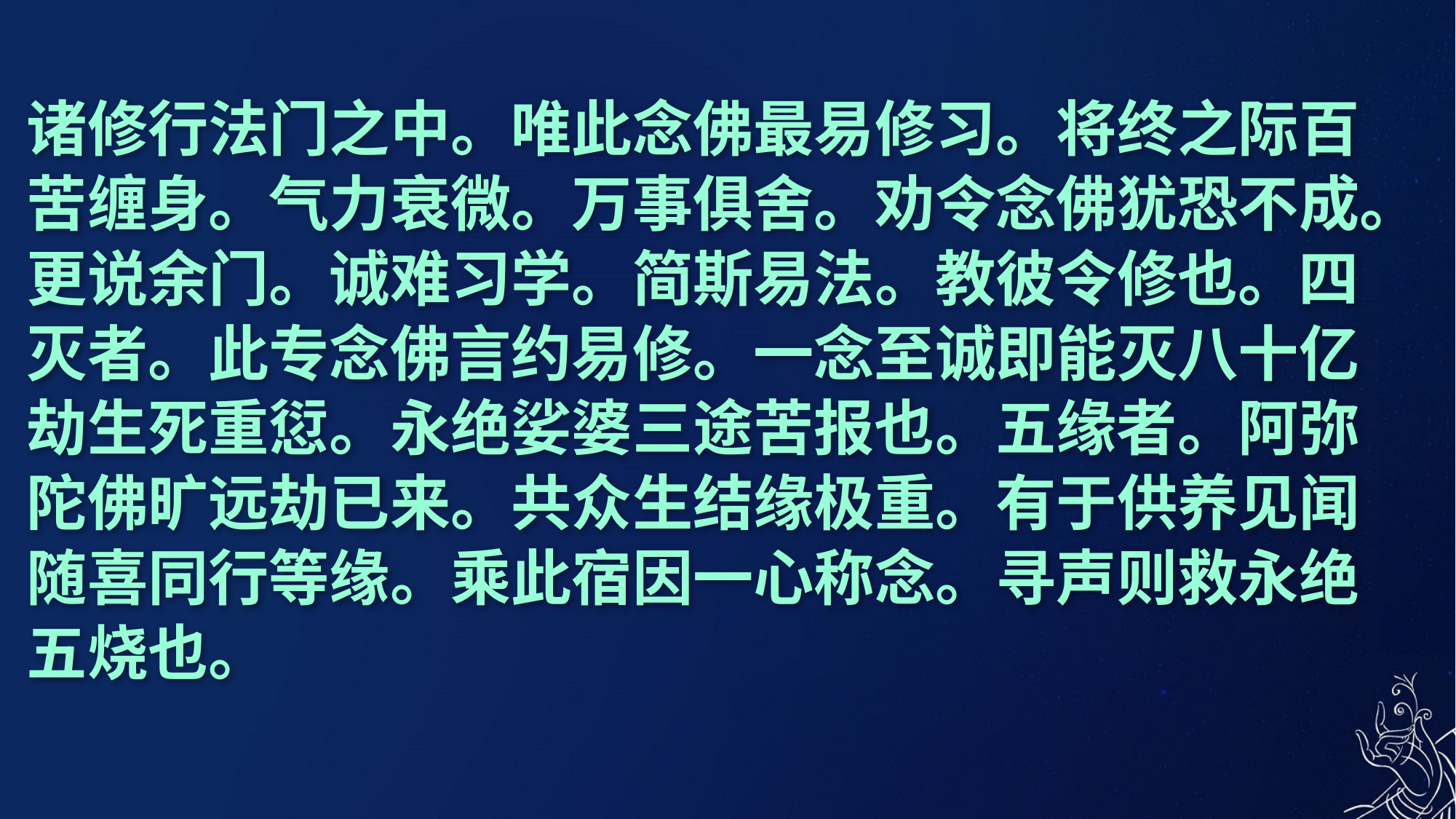

诸修行法门之中。唯此念佛最易修习。将终之际百苦缠身。气力衰微。万事俱舍。劝令念佛犹恐不成。更说余门。诚难习学。简斯易法。教彼令修也。四灭者。此专念佛言约易修。一念至诚即能灭八十亿劫生死重愆。永绝娑婆三途苦报也。五缘者。阿弥陀佛旷远劫已来。共众生结缘极重。有于供养见闻随喜同行等缘。乘此宿因一心称念。寻声则救永绝五烧也。